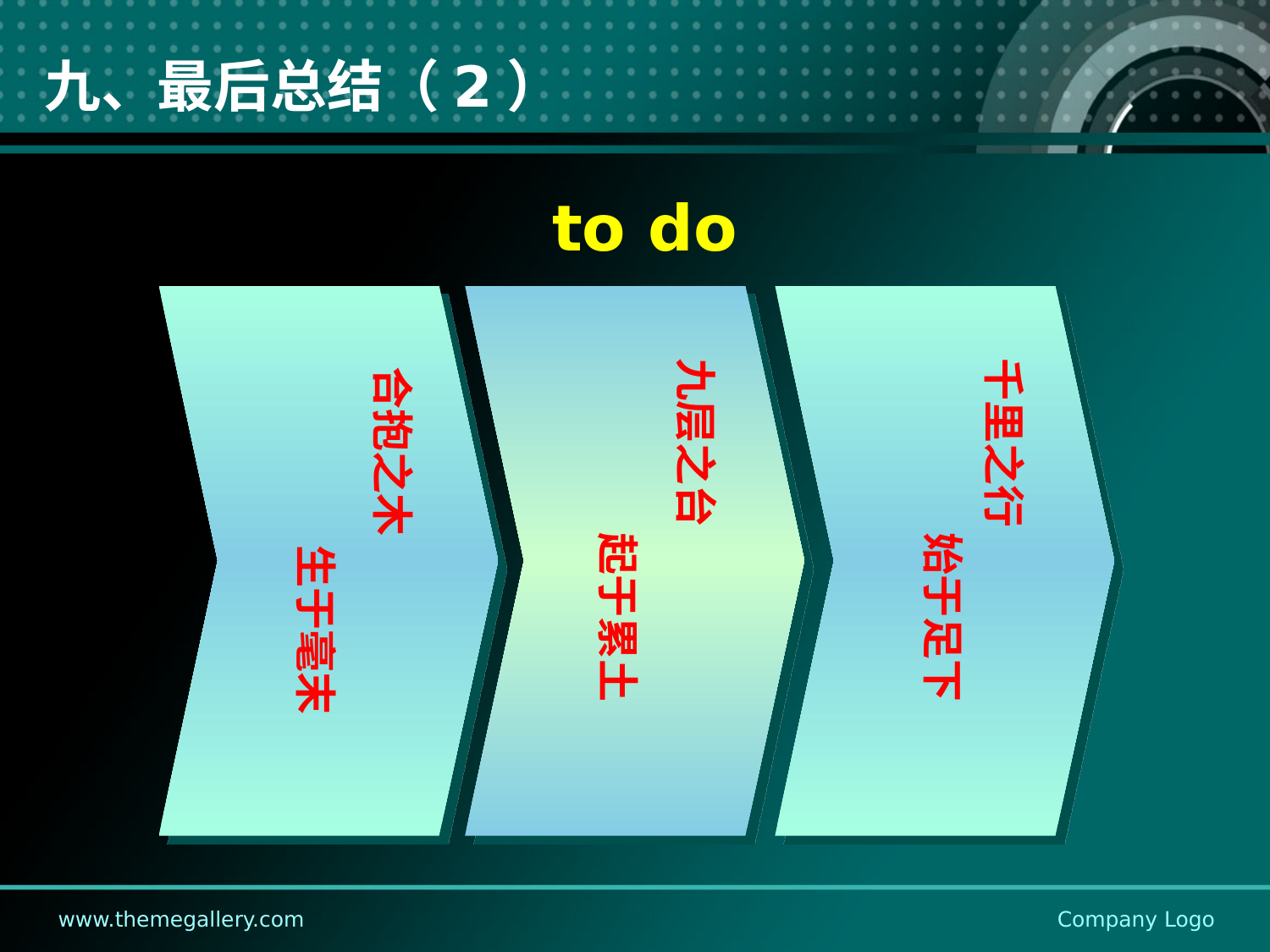

# 九、最后总结（2）
			to do
	合抱之木

九层之台
千里之行
起于累土
始于足下
生于毫末
www.themegallery.com
Company Logo